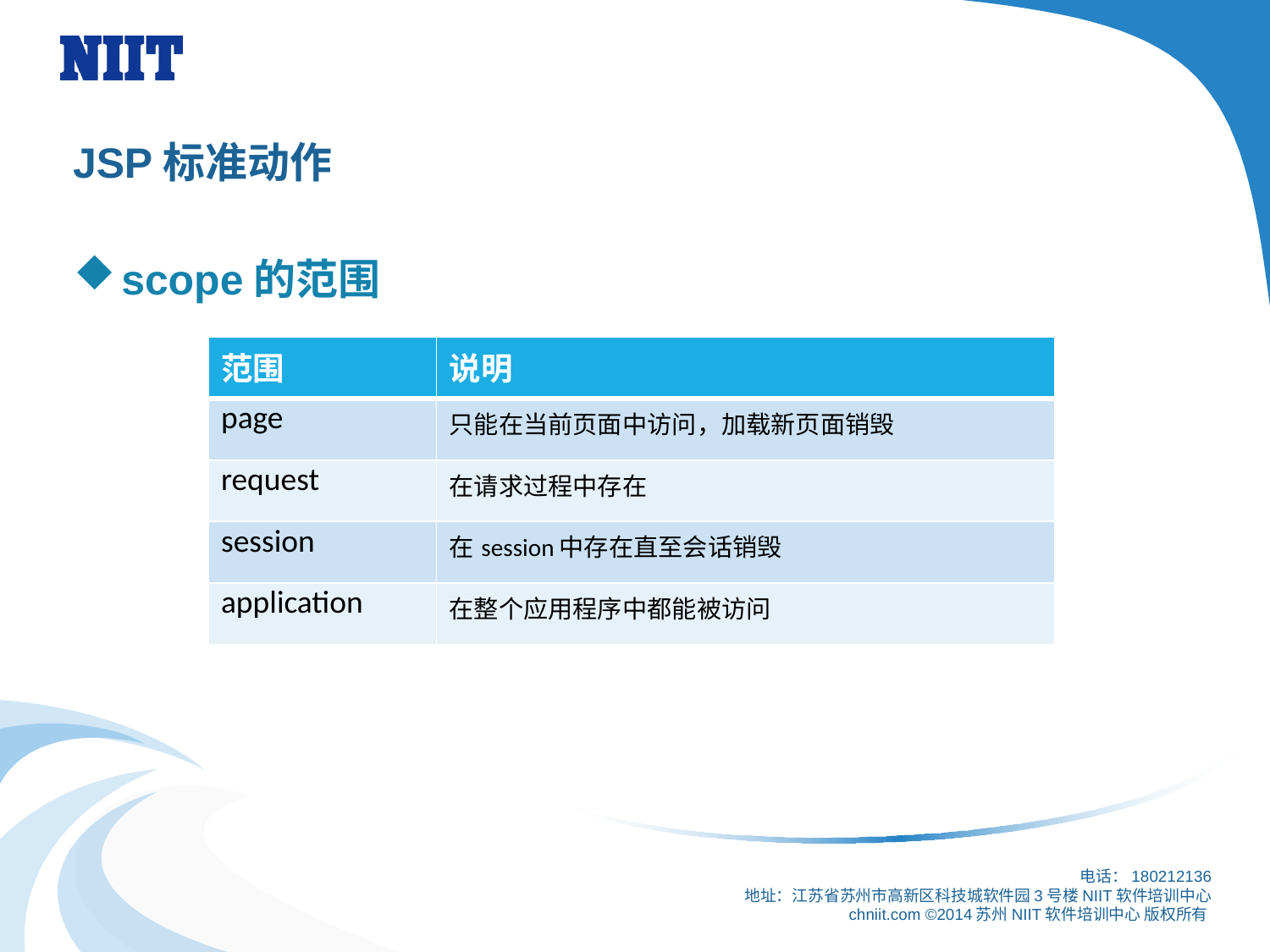

# JSP标准动作
scope的范围
| 范围 | 说明 |
| --- | --- |
| page | 只能在当前页面中访问，加载新页面销毁 |
| request | 在请求过程中存在 |
| session | 在session中存在直至会话销毁 |
| application | 在整个应用程序中都能被访问 |